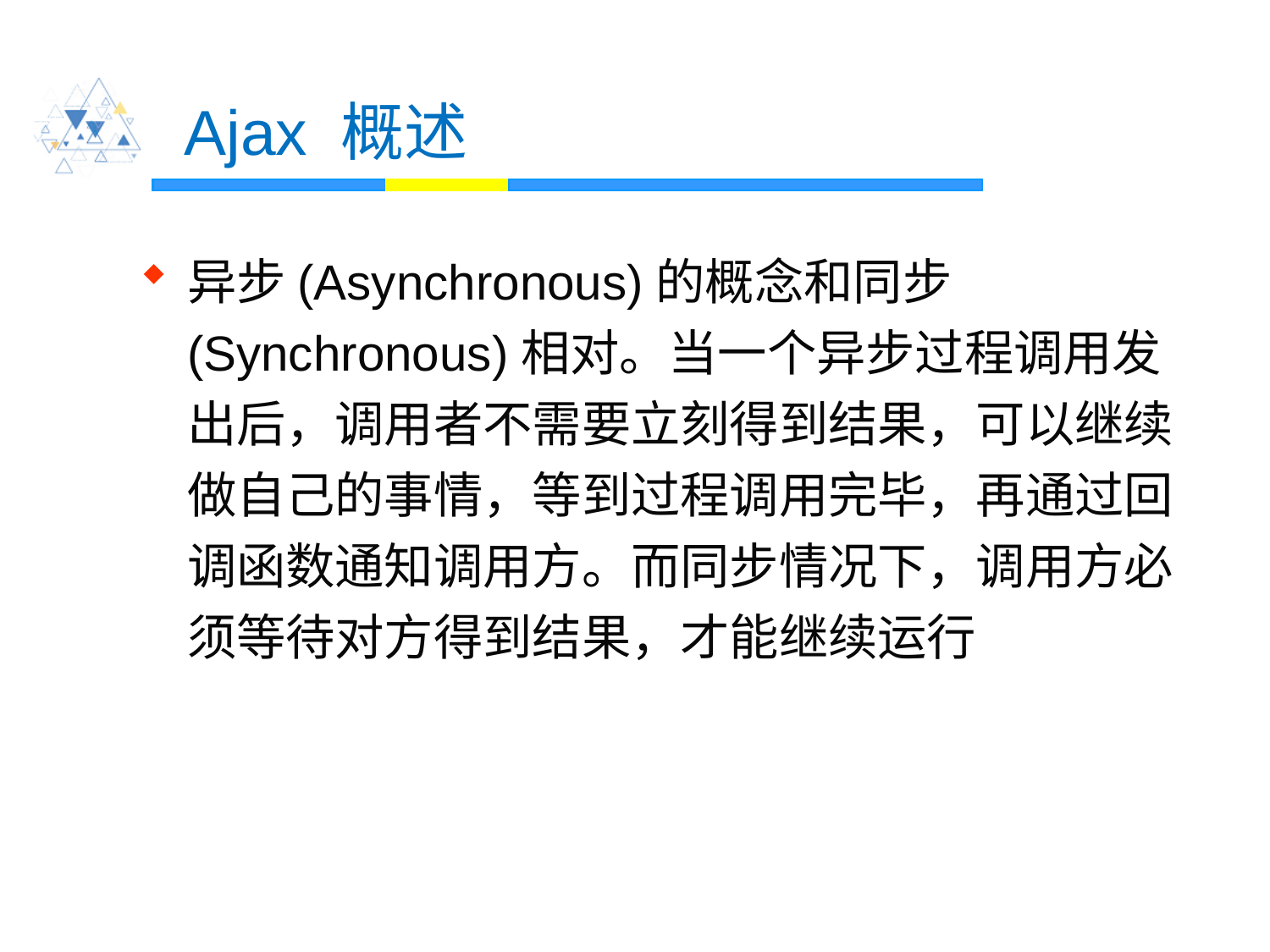

# Ajax 概述
异步(Asynchronous)的概念和同步(Synchronous)相对。当一个异步过程调用发出后，调用者不需要立刻得到结果，可以继续做自己的事情，等到过程调用完毕，再通过回调函数通知调用方。而同步情况下，调用方必须等待对方得到结果，才能继续运行